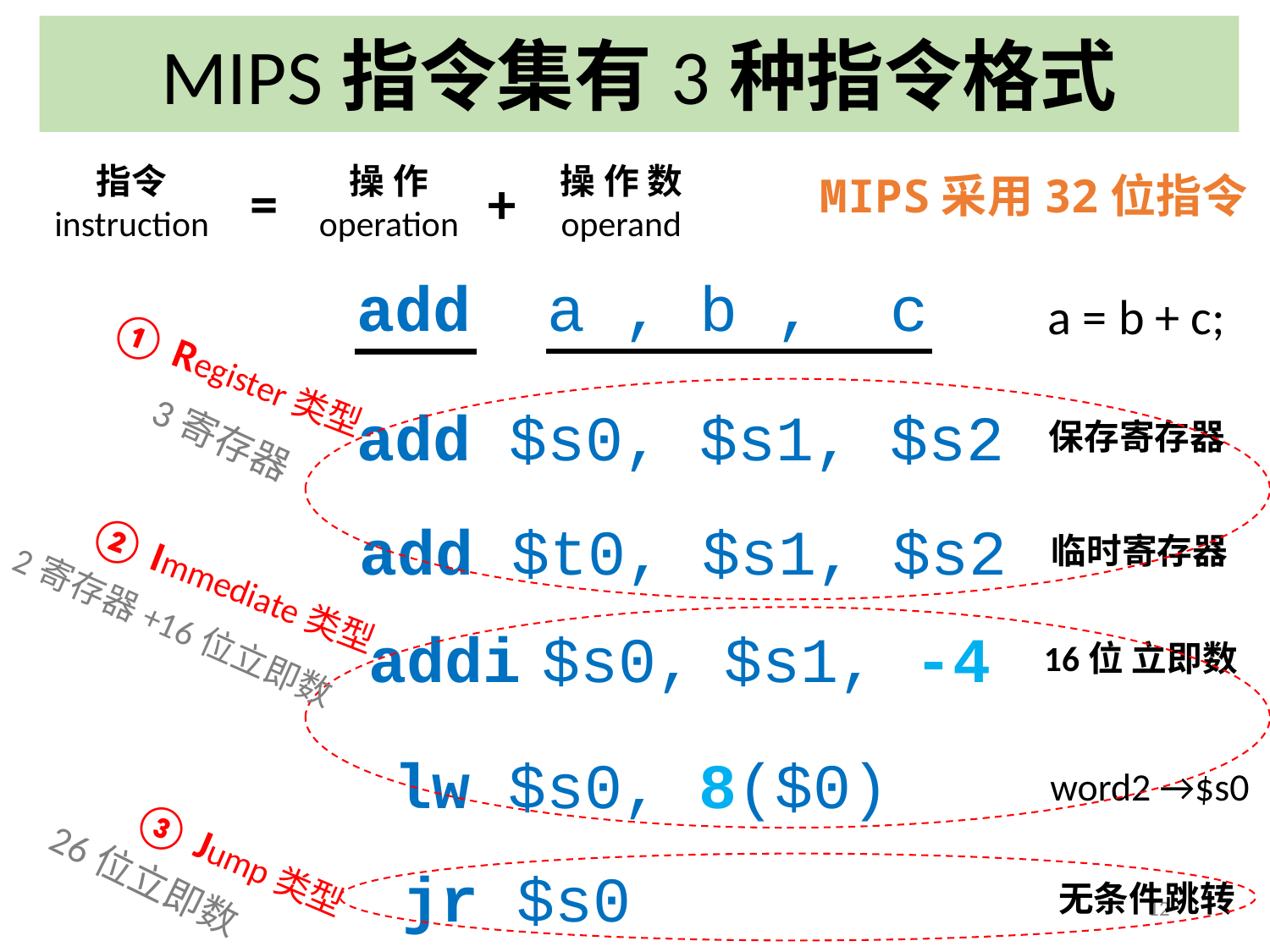

# MIPS指令集有3种指令格式
指令
instruction
操 作
operation
操 作 数
operand
=
+
MIPS采用32位指令
add  a , b ,  c
a = b + c;
① Register类型

② Immediate类型

③ Jump类型

add $s0, $s1, $s2
3寄存器
保存寄存器
add $t0, $s1, $s2
临时寄存器
2寄存器+16位立即数
addi $s0, $s1, -4
16位 立即数
 lw $s0, 8($0)
word2 →$s0
26位立即数
 jr $s0
无条件跳转
12